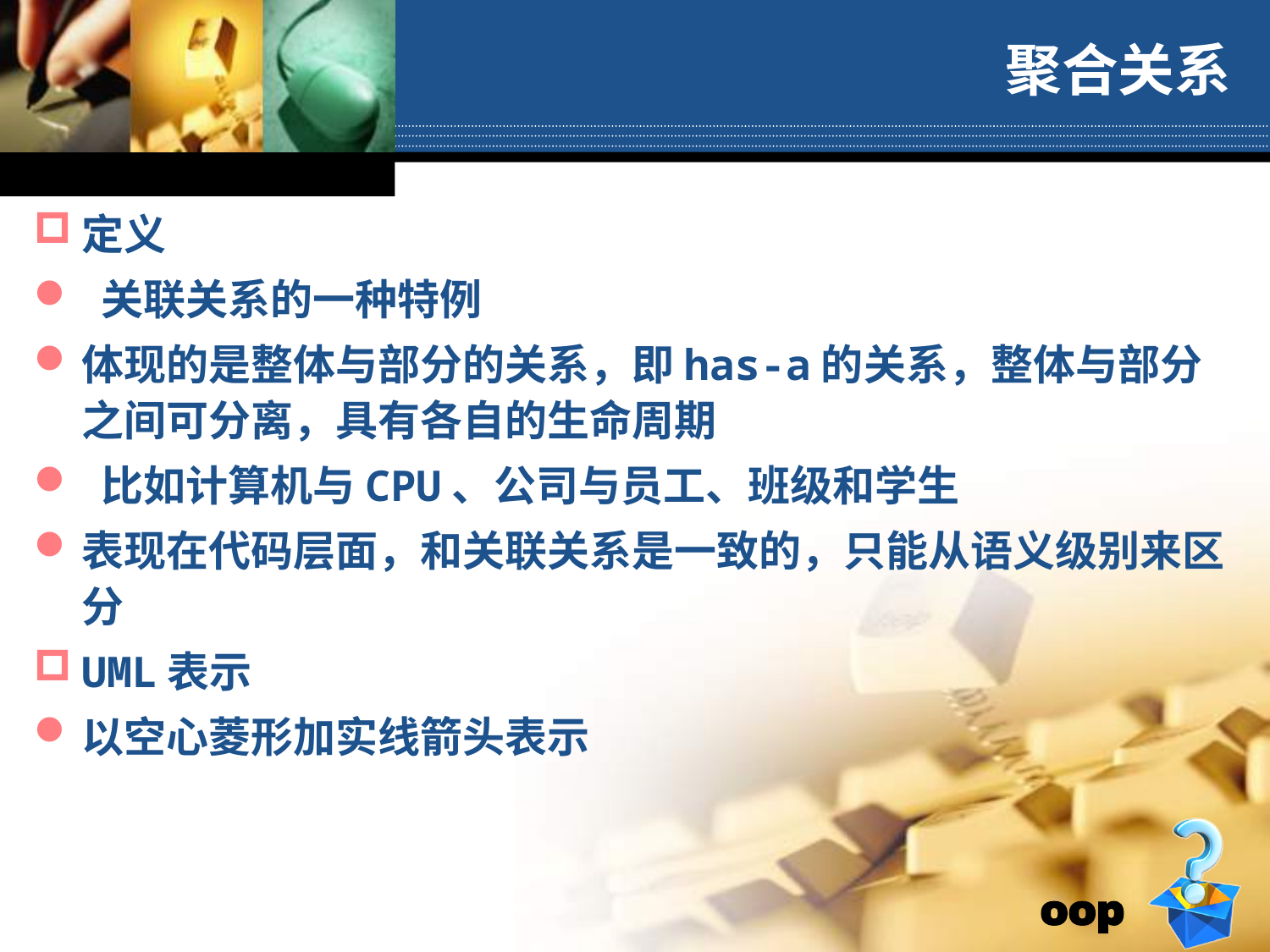

# 聚合关系
定义
 关联关系的一种特例
体现的是整体与部分的关系，即has-a的关系，整体与部分之间可分离，具有各自的生命周期
 比如计算机与CPU、公司与员工、班级和学生
表现在代码层面，和关联关系是一致的，只能从语义级别来区分
UML表示
以空心菱形加实线箭头表示
oop